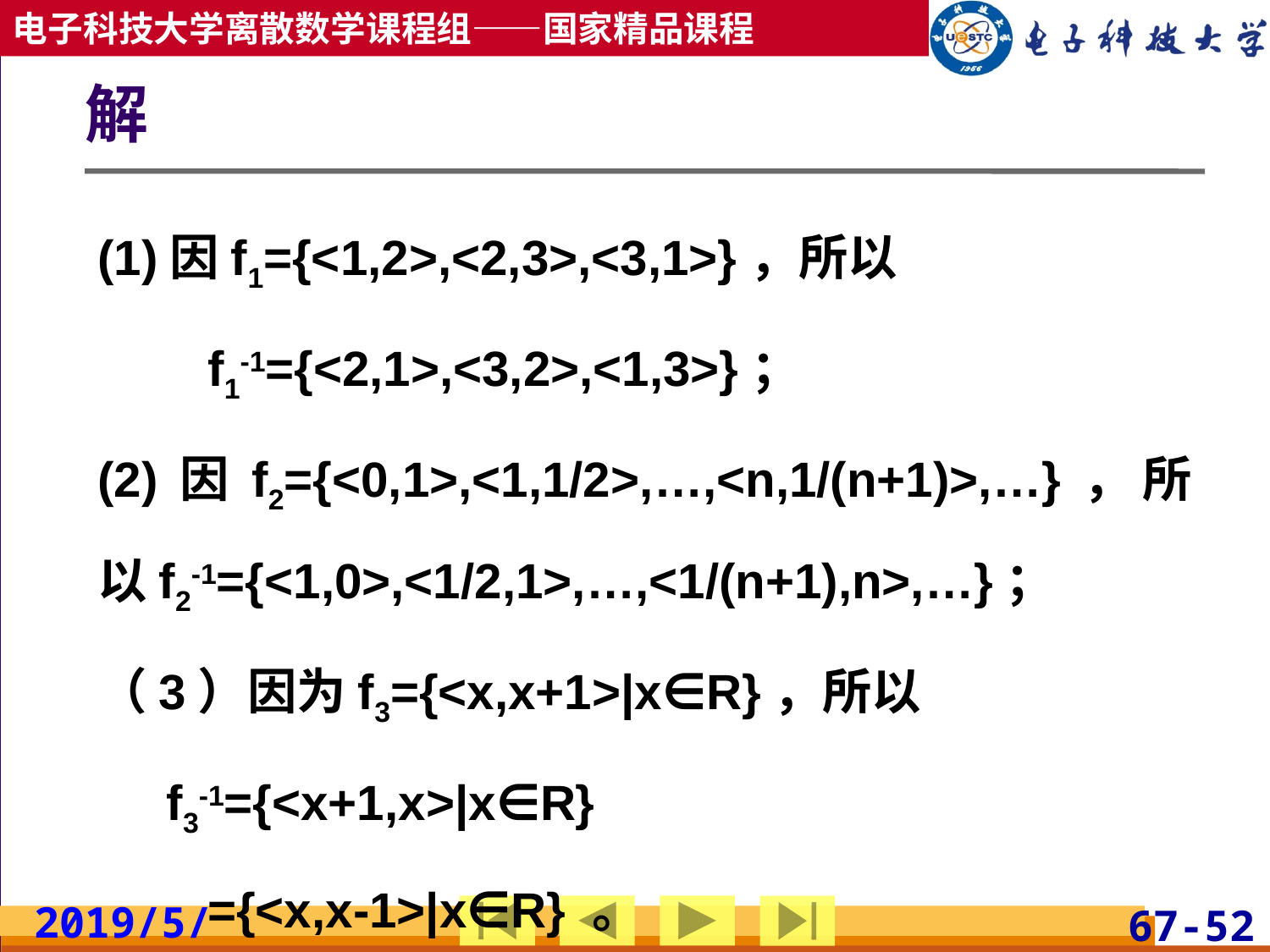

# 解
(1)因f1={<1,2>,<2,3>,<3,1>}，所以
        f1-1={<2,1>,<3,2>,<1,3>}；
(2)因f2={<0,1>,<1,1/2>,…,<n,1/(n+1)>,…}，所以f2-1={<1,0>,<1/2,1>,…,<1/(n+1),n>,…}；
（3）因为f3={<x,x+1>|x∈R}，所以
     f3-1={<x+1,x>|x∈R}
        ={<x,x-1>|x∈R} 。
2019/5/8